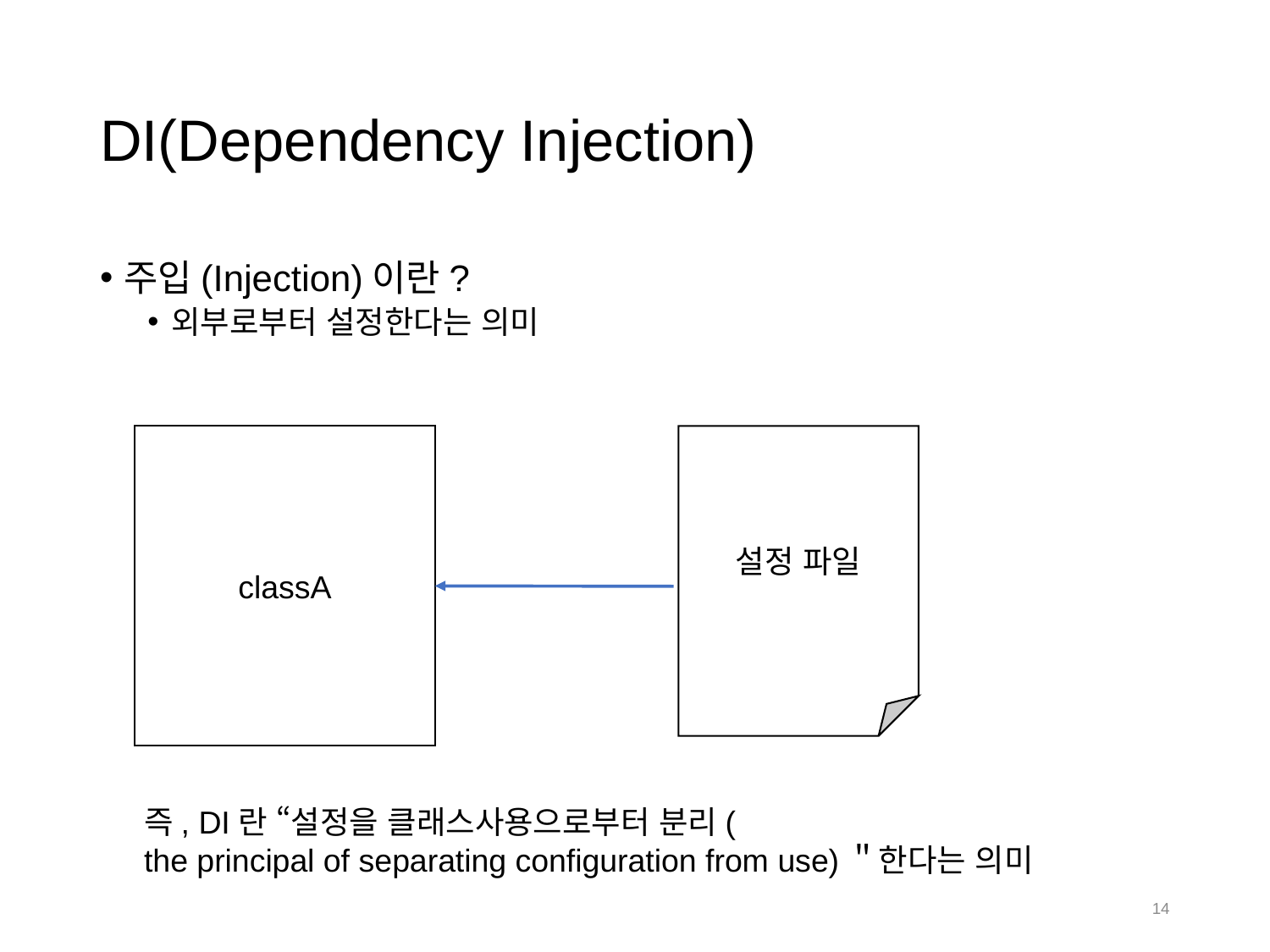

# DI(Dependency Injection)
주입(Injection)이란?
외부로부터 설정한다는 의미
classA
설정 파일
즉, DI란 “설정을 클래스사용으로부터 분리(
the principal of separating configuration from use)＂한다는 의미
14